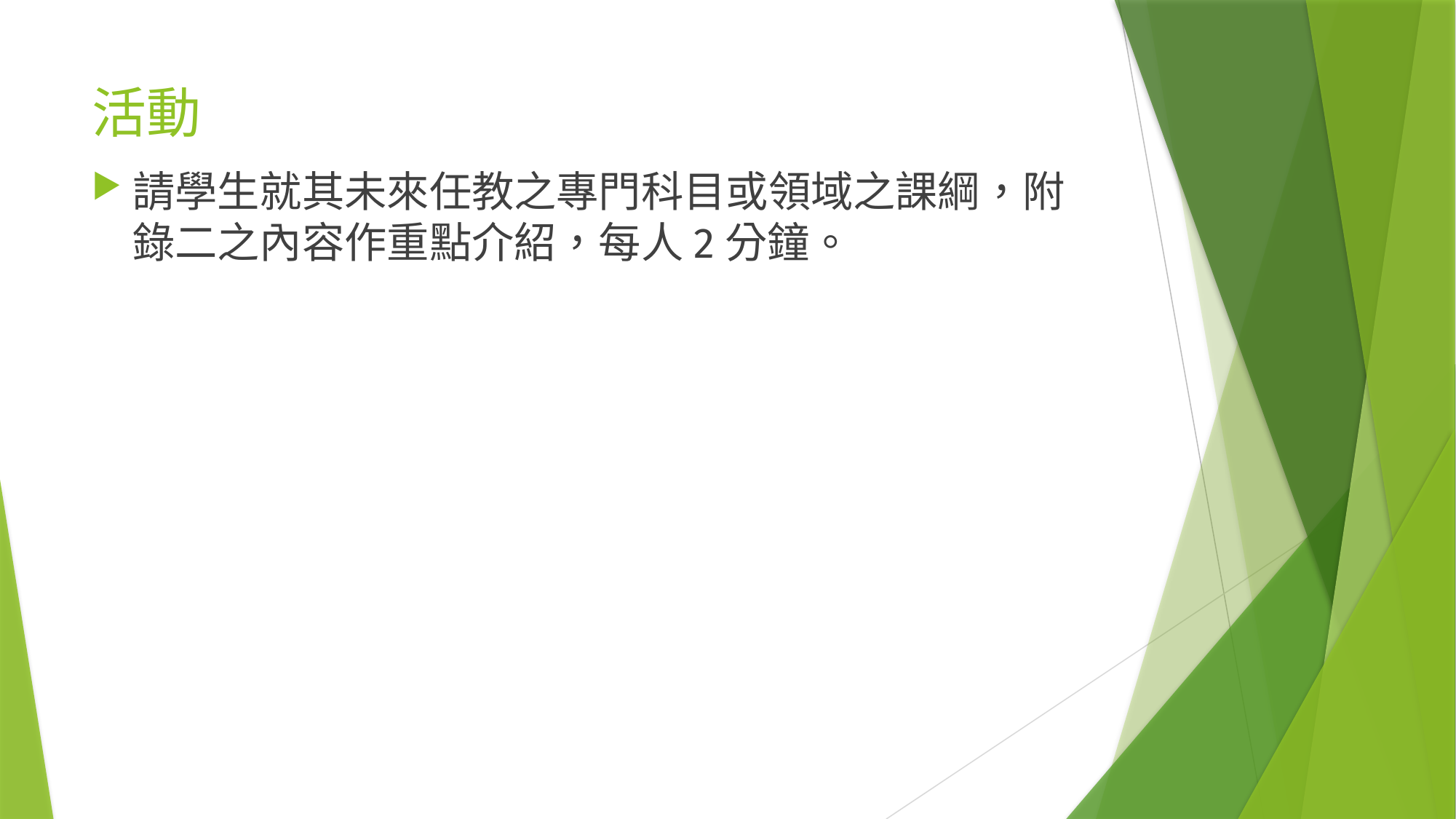

# 活動
請學生就其未來任教之專門科目或領域之課綱，附錄二之內容作重點介紹，每人2分鐘。